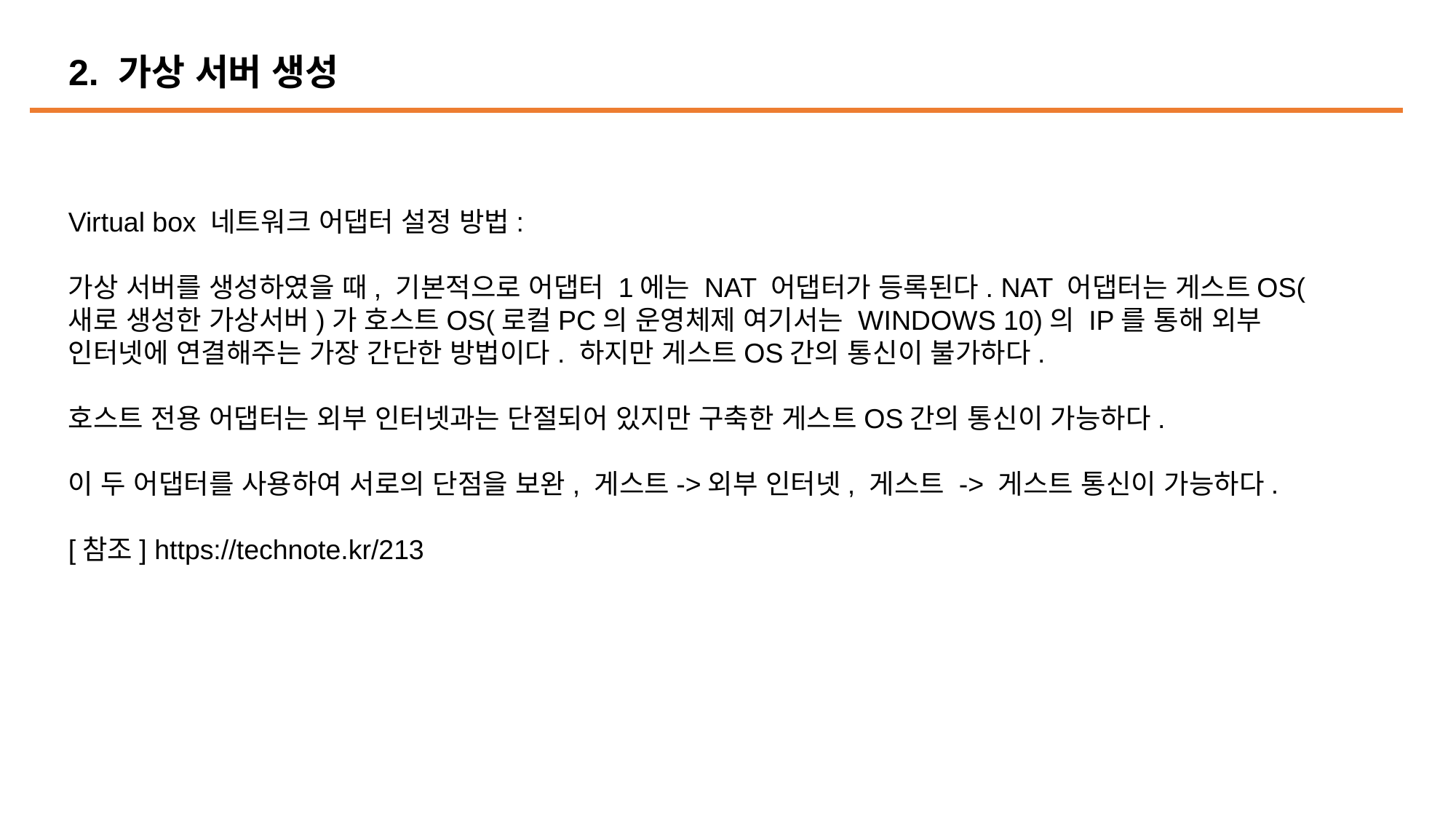

# 2. 가상 서버 생성
Virtual box 네트워크 어댑터 설정 방법:

가상 서버를 생성하였을 때, 기본적으로 어댑터 1에는 NAT 어댑터가 등록된다. NAT 어댑터는 게스트OS(새로 생성한 가상서버)가 호스트OS(로컬PC의 운영체제 여기서는 WINDOWS 10)의 IP를 통해 외부 인터넷에 연결해주는 가장 간단한 방법이다. 하지만 게스트OS간의 통신이 불가하다.

호스트 전용 어댑터는 외부 인터넷과는 단절되어 있지만 구축한 게스트OS간의 통신이 가능하다.

이 두 어댑터를 사용하여 서로의 단점을 보완, 게스트->외부 인터넷, 게스트 -> 게스트 통신이 가능하다.

[참조] https://technote.kr/213